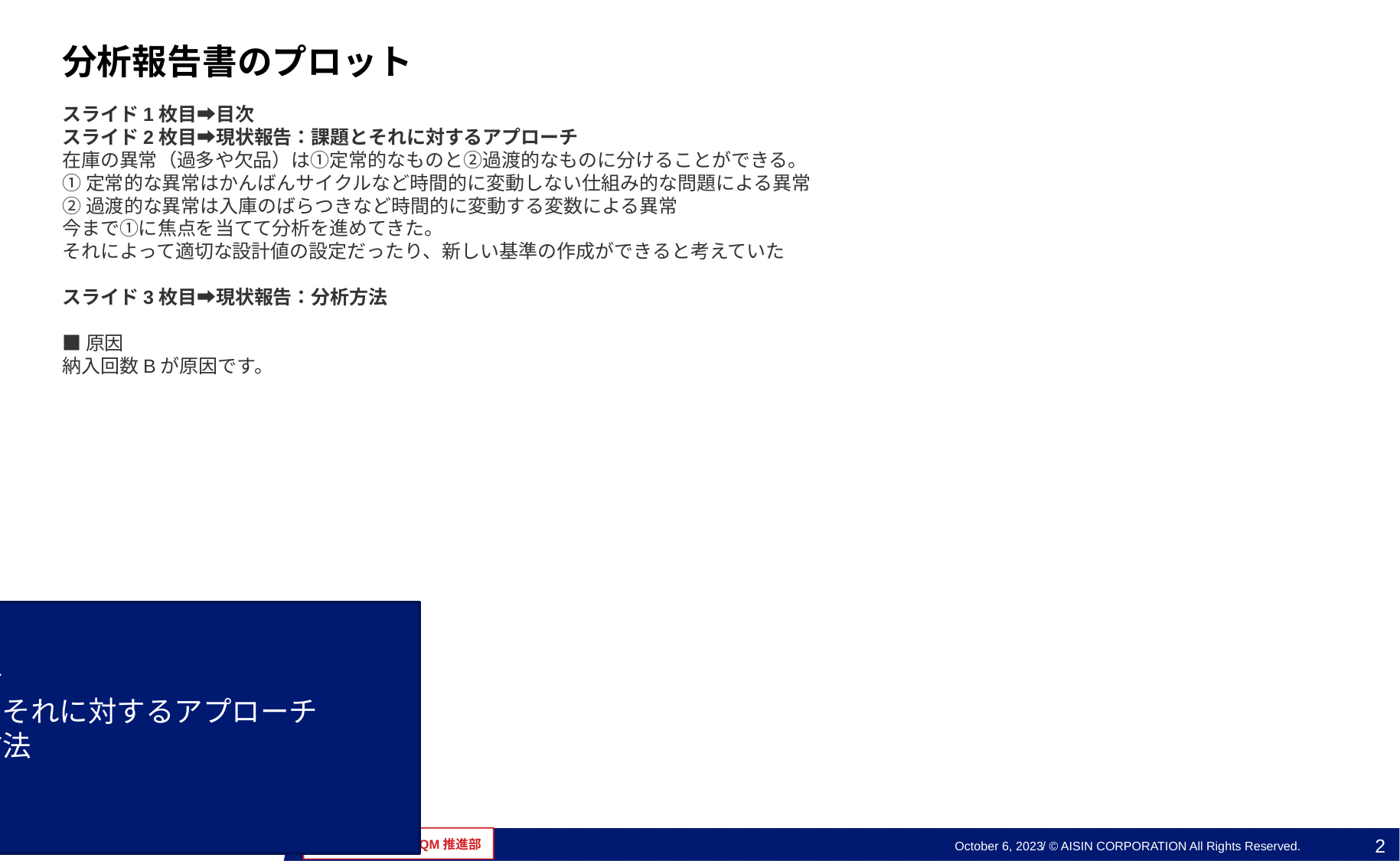

分析報告書のプロット
スライド1枚目➡目次
スライド2枚目➡現状報告：課題とそれに対するアプローチ
在庫の異常（過多や欠品）は①定常的なものと②過渡的なものに分けることができる。
①定常的な異常はかんばんサイクルなど時間的に変動しない仕組み的な問題による異常
②過渡的な異常は入庫のばらつきなど時間的に変動する変数による異常
今まで①に焦点を当てて分析を進めてきた。
それによって適切な設計値の設定だったり、新しい基準の作成ができると考えていた

スライド3枚目➡現状報告：分析方法

■原因
納入回数Bが原因です。

目次
現状報告
　課題とそれに対するアプローチ
　分析方法
　原因
提案
October 6, 2023